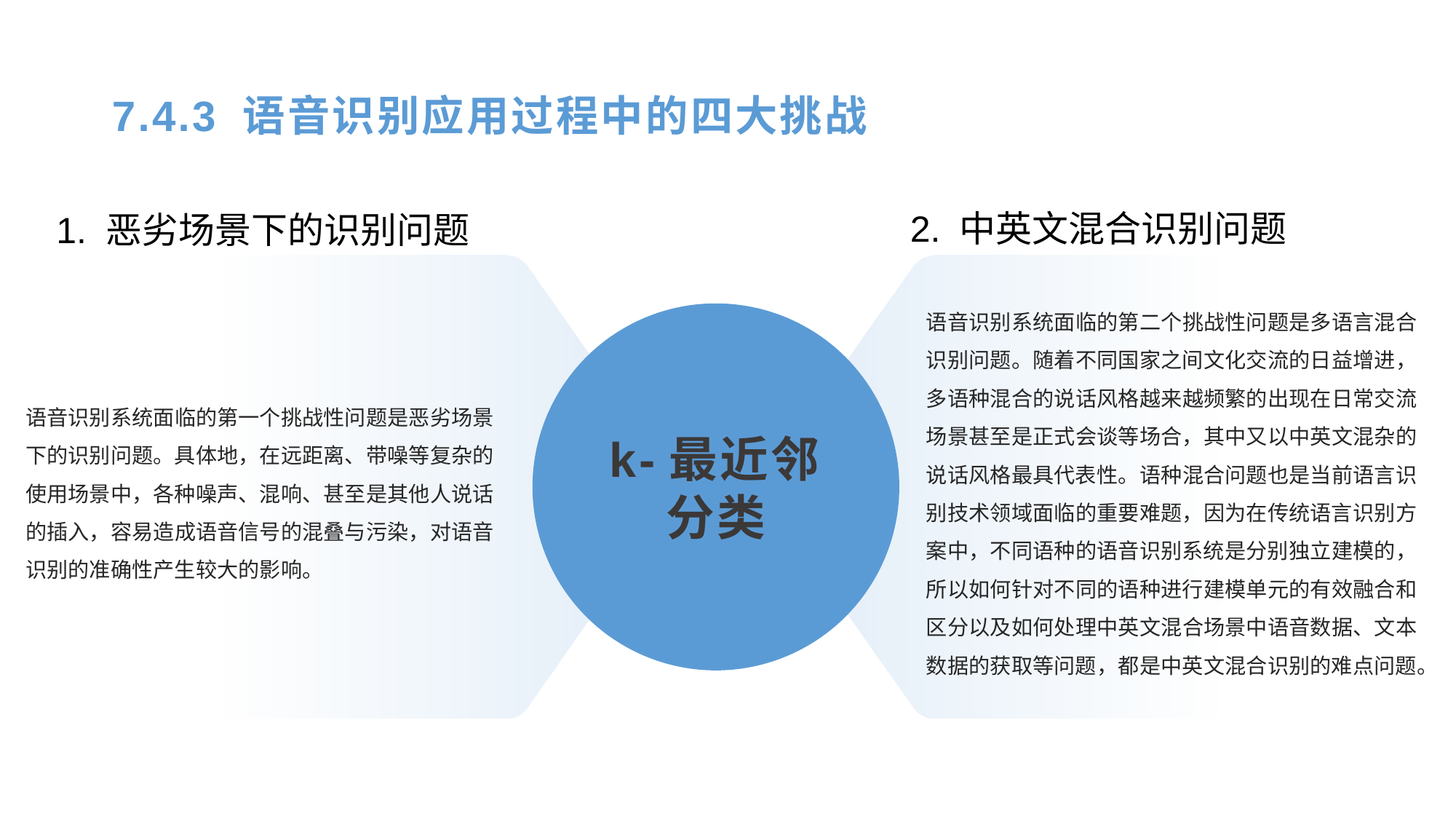

# 7.4.3 语音识别应用过程中的四大挑战
2. 中英文混合识别问题
1. 恶劣场景下的识别问题
语音识别系统面临的第一个挑战性问题是恶劣场景下的识别问题。具体地，在远距离、带噪等复杂的使用场景中，各种噪声、混响、甚至是其他人说话的插入，容易造成语音信号的混叠与污染，对语音识别的准确性产生较大的影响。
语音识别系统面临的第二个挑战性问题是多语言混合识别问题。随着不同国家之间文化交流的日益增进，多语种混合的说话风格越来越频繁的出现在日常交流场景甚至是正式会谈等场合，其中又以中英文混杂的说话风格最具代表性。语种混合问题也是当前语言识别技术领域面临的重要难题，因为在传统语言识别方案中，不同语种的语音识别系统是分别独立建模的，所以如何针对不同的语种进行建模单元的有效融合和区分以及如何处理中英文混合场景中语音数据、文本数据的获取等问题，都是中英文混合识别的难点问题。
k-最近邻分类